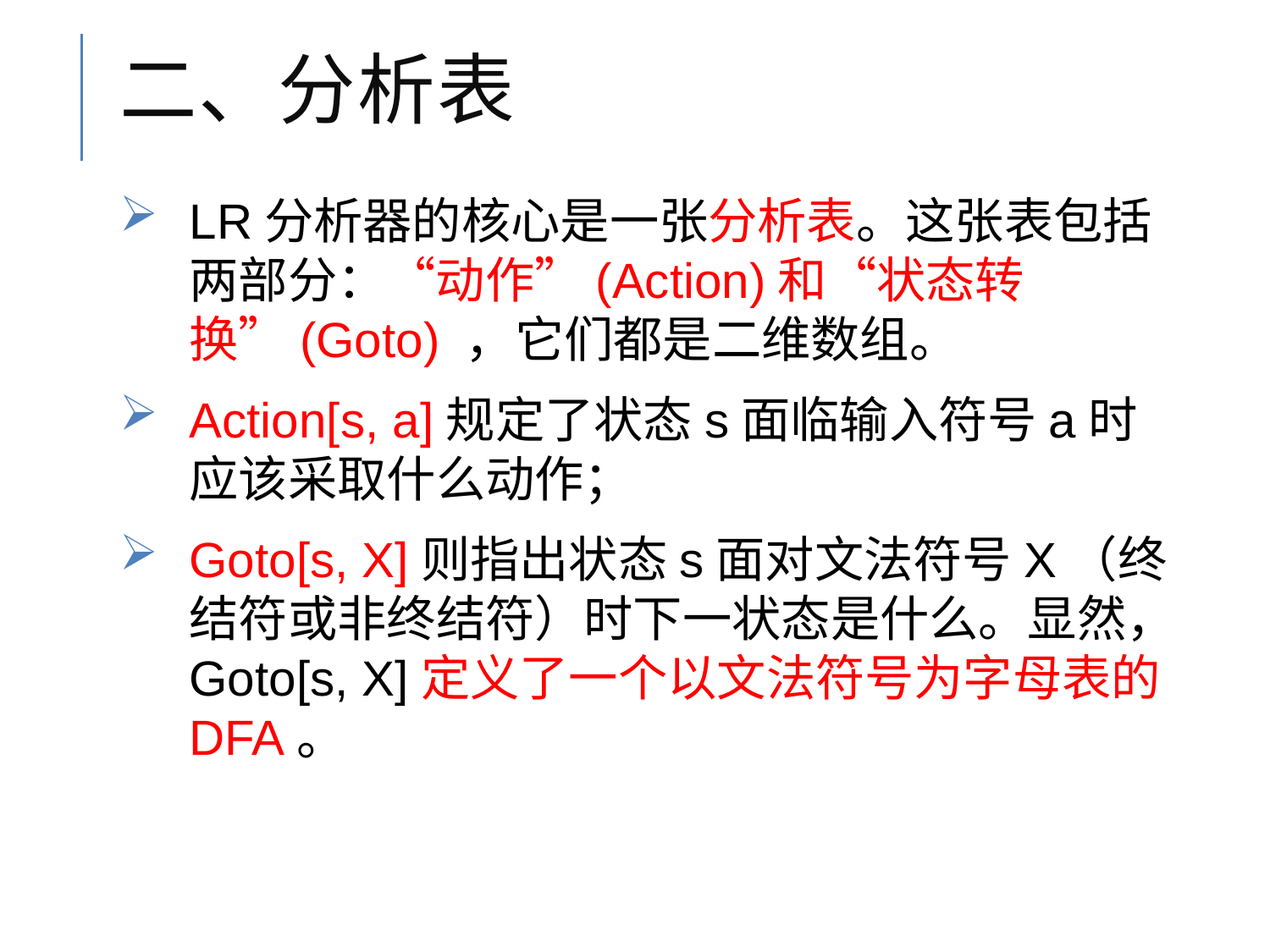

# 二、分析表
LR分析器的核心是一张分析表。这张表包括两部分：“动作”(Action)和“状态转换”(Goto) ，它们都是二维数组。
Action[s, a]规定了状态s面临输入符号a时应该采取什么动作；
Goto[s, X]则指出状态s面对文法符号X（终结符或非终结符）时下一状态是什么。显然，Goto[s, X]定义了一个以文法符号为字母表的DFA。

13